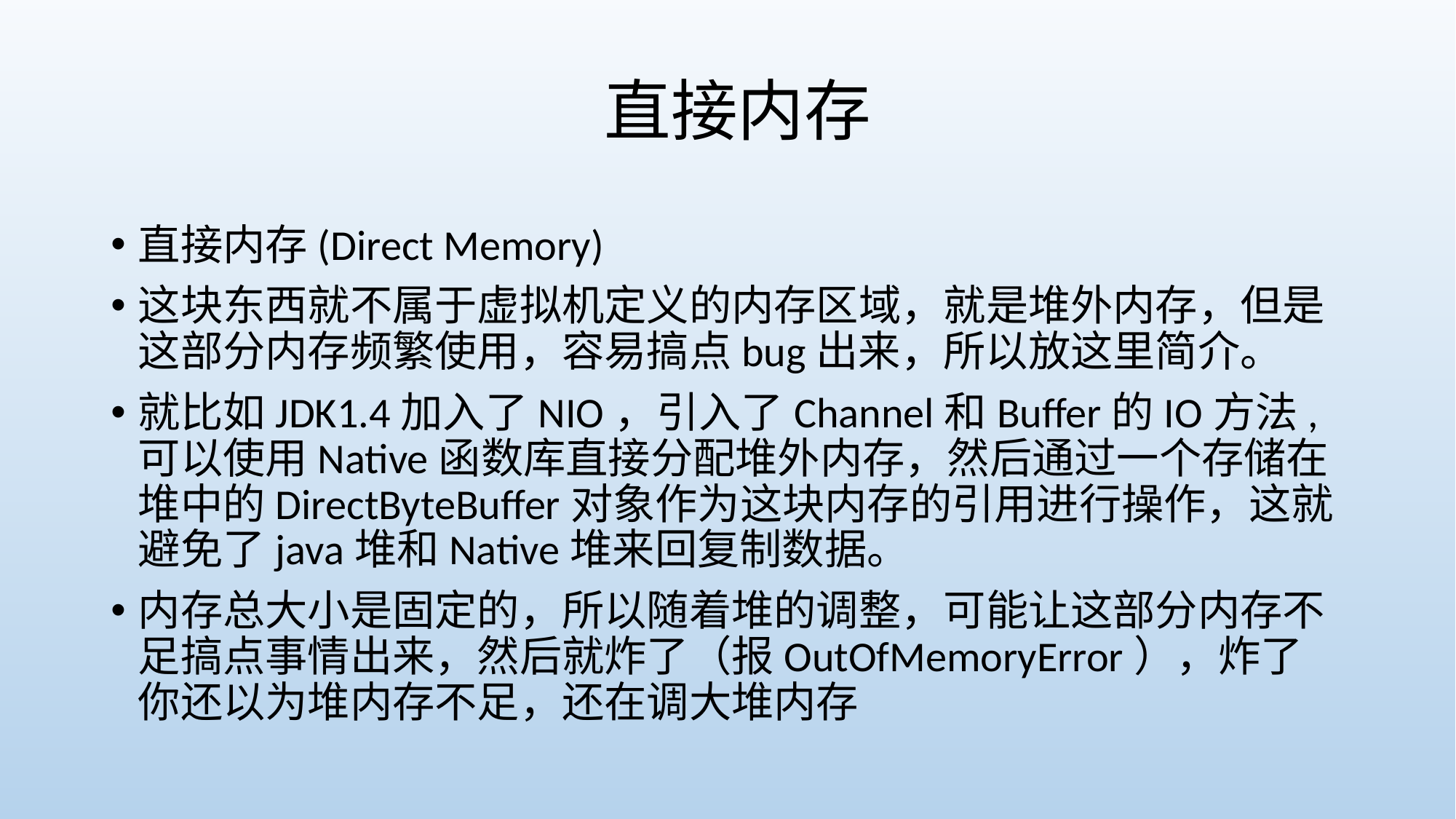

# 直接内存
直接内存(Direct Memory)
这块东西就不属于虚拟机定义的内存区域，就是堆外内存，但是这部分内存频繁使用，容易搞点bug出来，所以放这里简介。
就比如JDK1.4加入了NIO，引入了Channel和Buffer的IO方法,可以使用Native函数库直接分配堆外内存，然后通过一个存储在堆中的DirectByteBuffer对象作为这块内存的引用进行操作，这就避免了java堆和Native堆来回复制数据。
内存总大小是固定的，所以随着堆的调整，可能让这部分内存不足搞点事情出来，然后就炸了（报OutOfMemoryError），炸了你还以为堆内存不足，还在调大堆内存